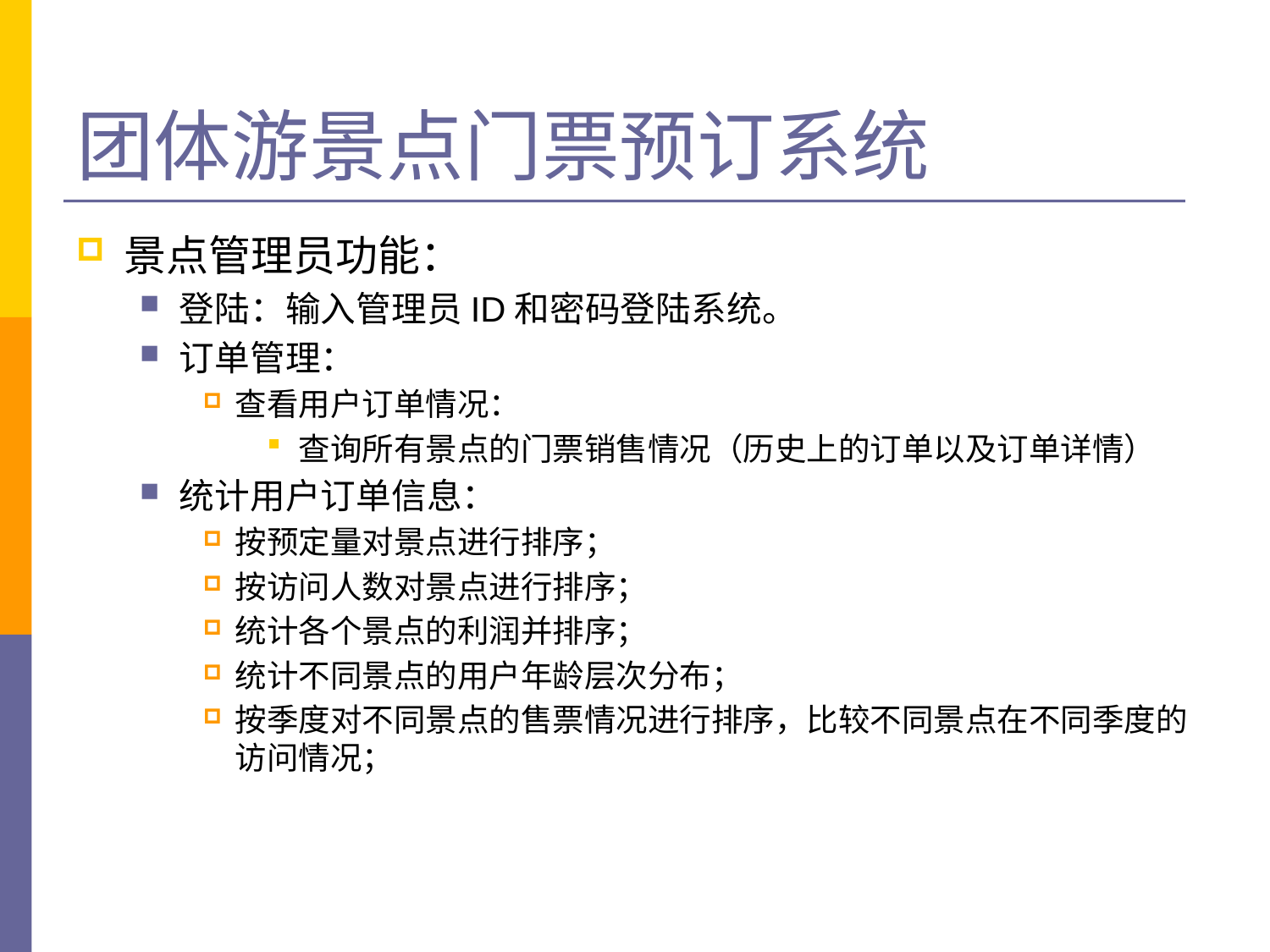

# 团体游景点门票预订系统
景点管理员功能：
登陆：输入管理员ID和密码登陆系统。
订单管理：
查看用户订单情况：
查询所有景点的门票销售情况（历史上的订单以及订单详情）
统计用户订单信息：
按预定量对景点进行排序；
按访问人数对景点进行排序；
统计各个景点的利润并排序；
统计不同景点的用户年龄层次分布；
按季度对不同景点的售票情况进行排序，比较不同景点在不同季度的访问情况；